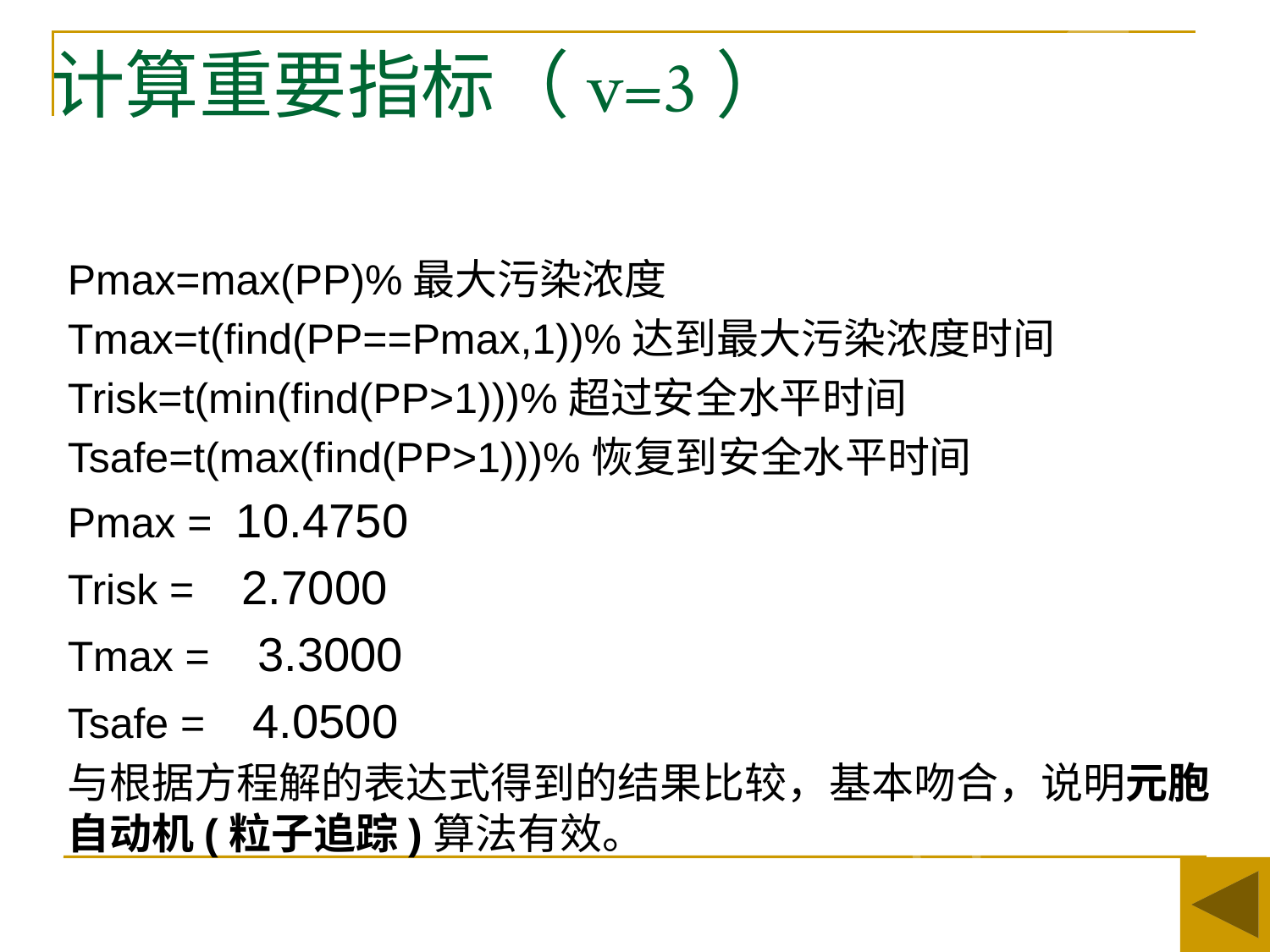

# 计算重要指标（v=3）
Pmax=max(PP)%最大污染浓度
Tmax=t(find(PP==Pmax,1))%达到最大污染浓度时间
Trisk=t(min(find(PP>1)))%超过安全水平时间
Tsafe=t(max(find(PP>1)))%恢复到安全水平时间
Pmax =  10.4750
Trisk =    2.7000
Tmax =    3.3000
Tsafe =    4.0500
与根据方程解的表达式得到的结果比较，基本吻合，说明元胞自动机(粒子追踪)算法有效。